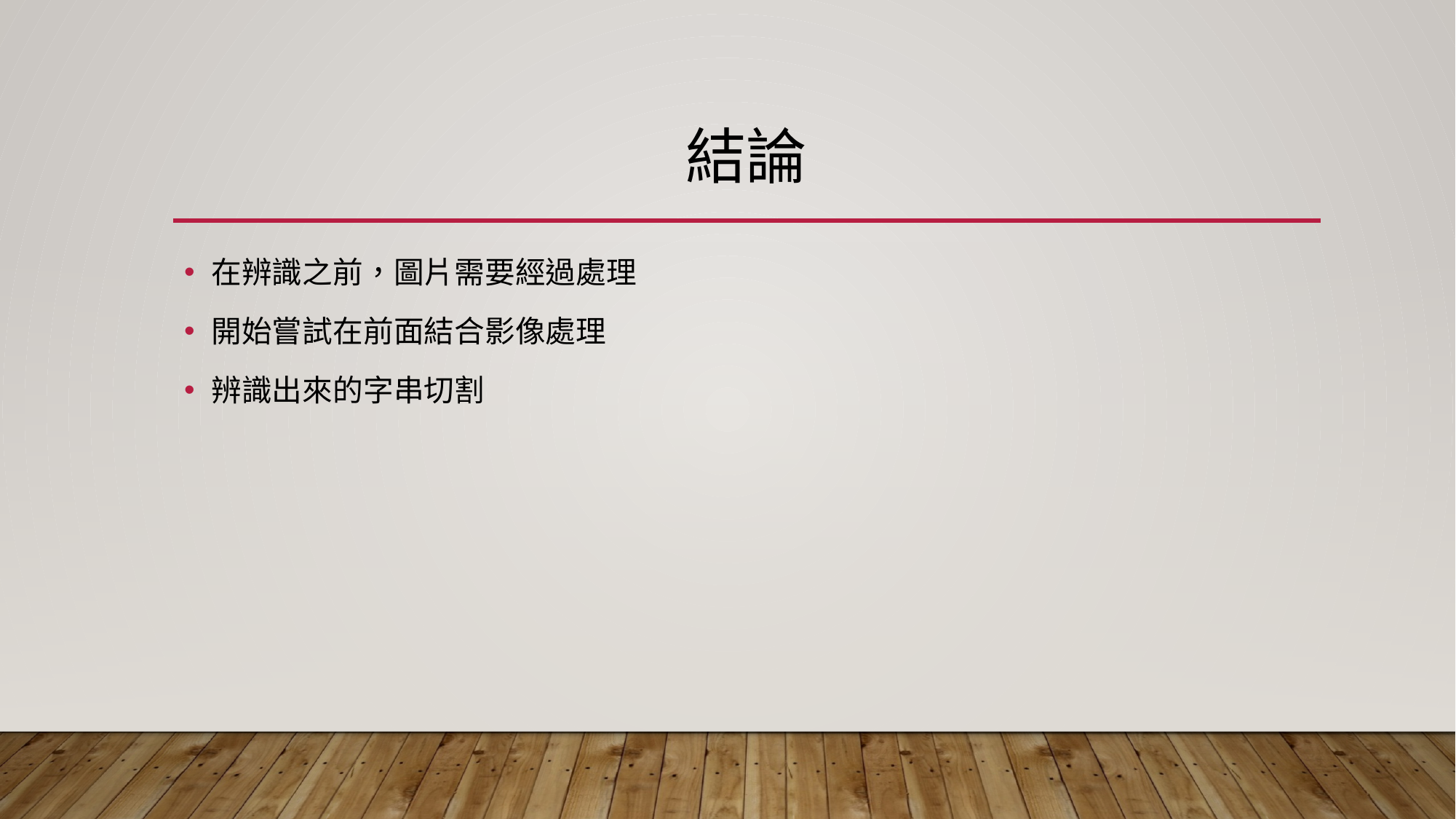

# 結論
在辨識之前，圖片需要經過處理
開始嘗試在前面結合影像處理
辨識出來的字串切割